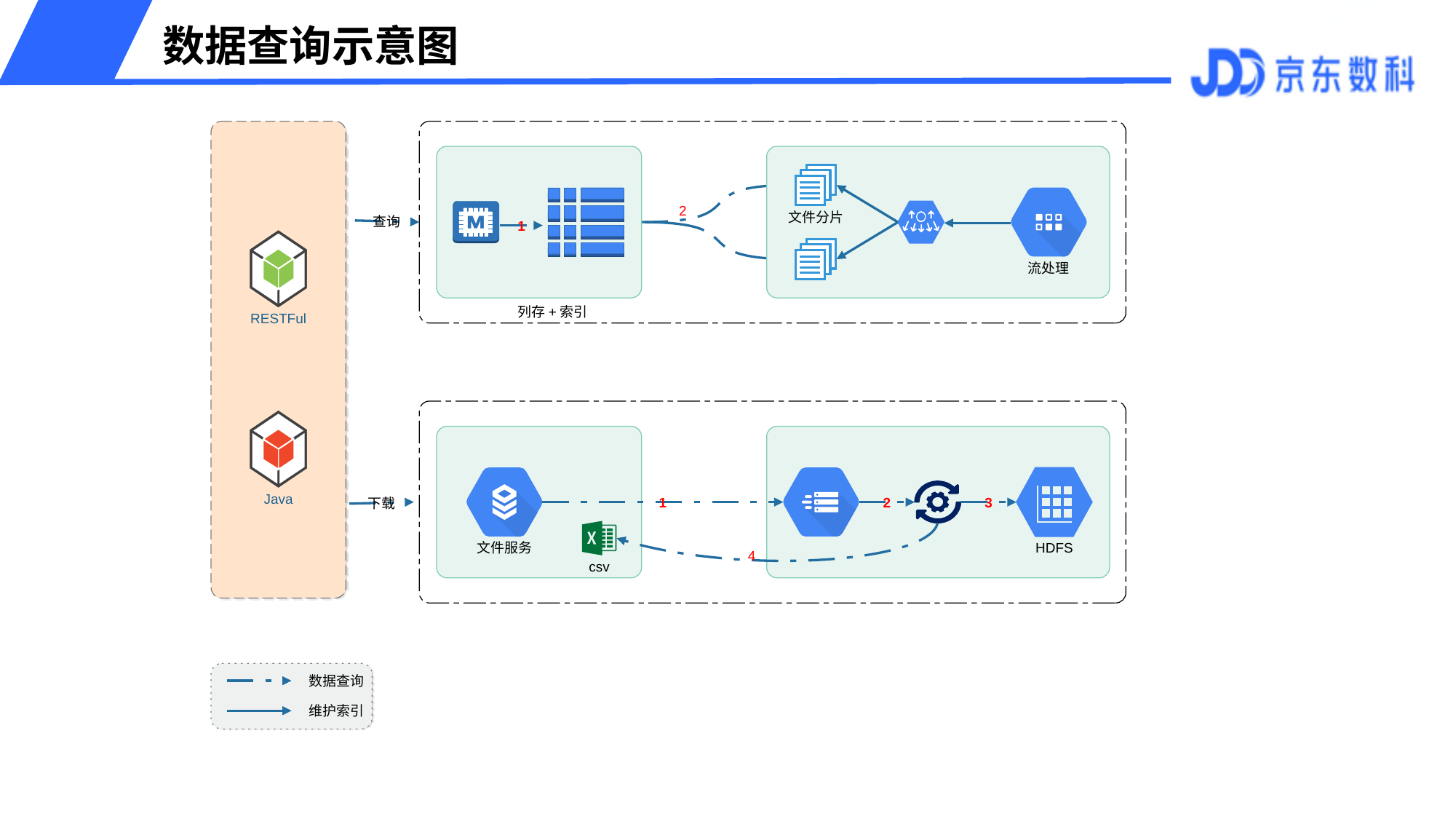

数据查询示意图

RESTFul

Java

1

文件分片

流处理

2
查询

列存+索引

文件服务

HDFS

1
2
3
下载

csv
4

数据查询

维护索引